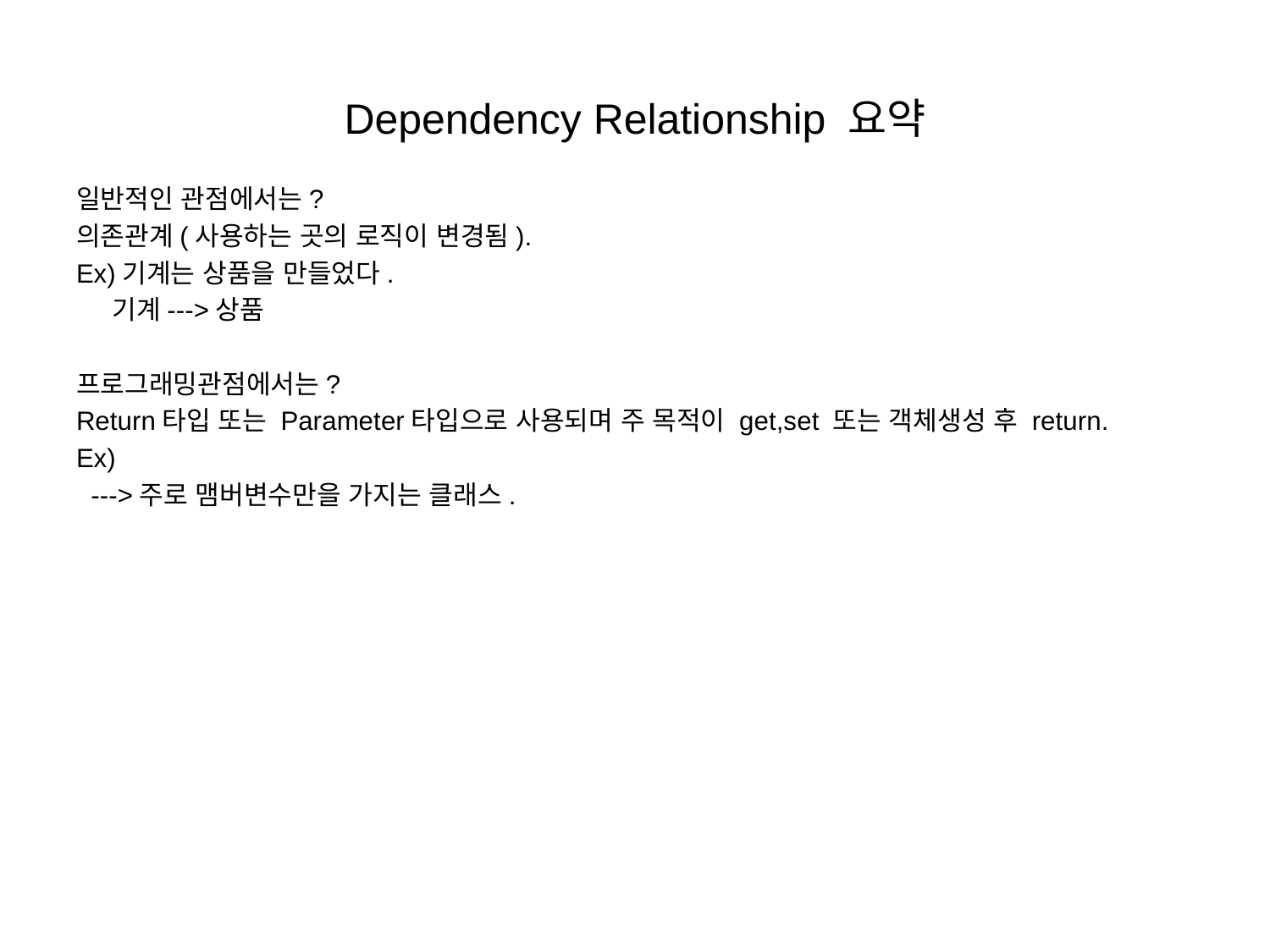

# Dependency Relationship 요약
일반적인 관점에서는?
의존관계(사용하는 곳의 로직이 변경됨).
Ex)기계는 상품을 만들었다.
    기계--->상품

프로그래밍관점에서는?
Return타입 또는 Parameter타입으로 사용되며 주 목적이 get,set 또는 객체생성 후 return.
Ex)
  --->주로 맴버변수만을 가지는 클래스.